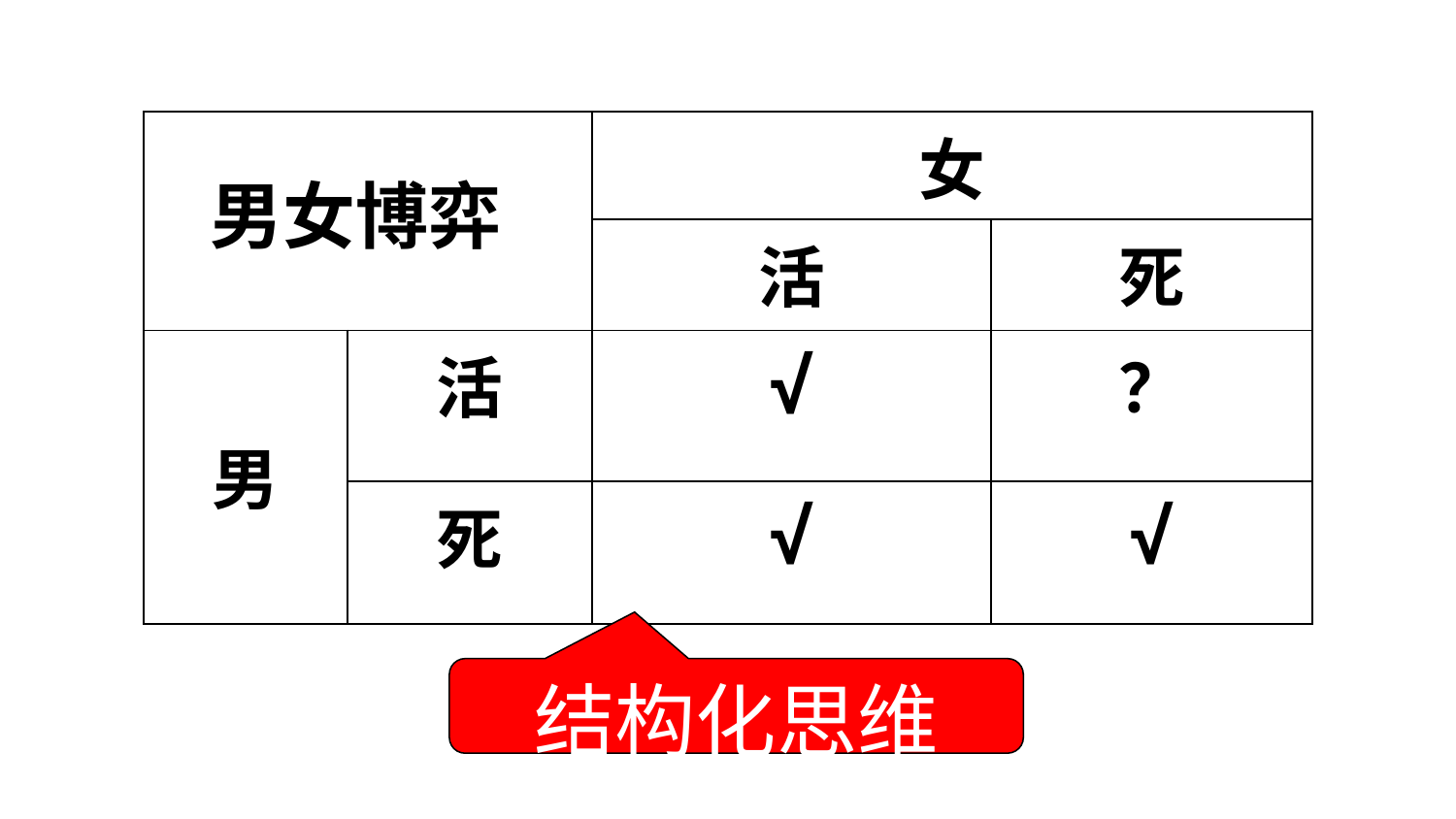

|  |  | 女 |  |
| --- | --- | --- | --- |
|  |  | 活 | 死 |
| 男 | 活 | √ | ？ |
|  | 死 | √ | √ |
男女博弈
结构化思维